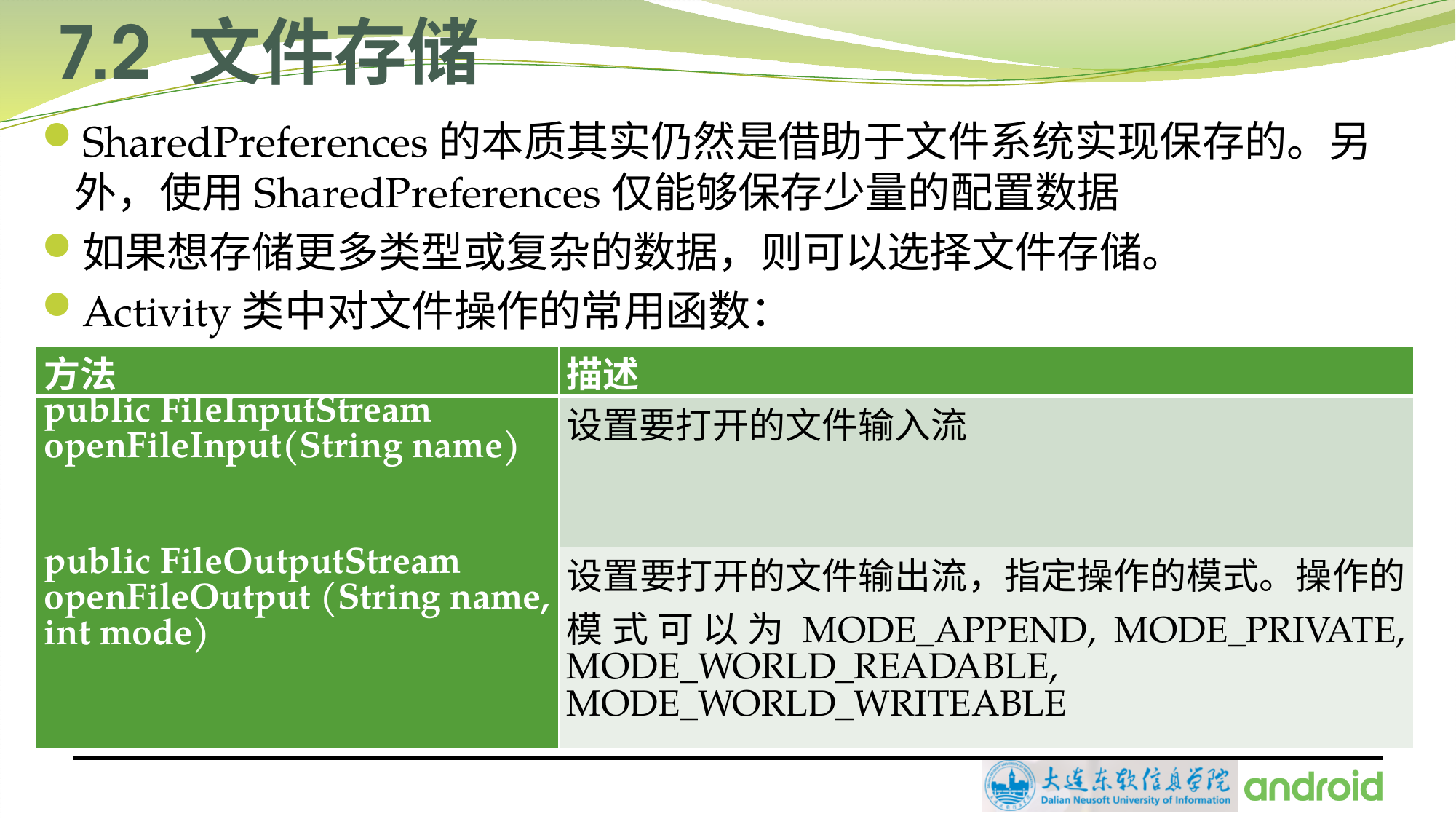

# 7.2 文件存储
SharedPreferences的本质其实仍然是借助于文件系统实现保存的。另外，使用SharedPreferences仅能够保存少量的配置数据
如果想存储更多类型或复杂的数据，则可以选择文件存储。
Activity类中对文件操作的常用函数：

| 方法 | 描述 |
| --- | --- |
| public FileInputStream openFileInput(String name) | 设置要打开的文件输入流 |
| public FileOutputStream openFileOutput (String name, int mode) | 设置要打开的文件输出流，指定操作的模式。操作的模式可以为MODE\_APPEND, MODE\_PRIVATE, MODE\_WORLD\_READABLE, MODE\_WORLD\_WRITEABLE |